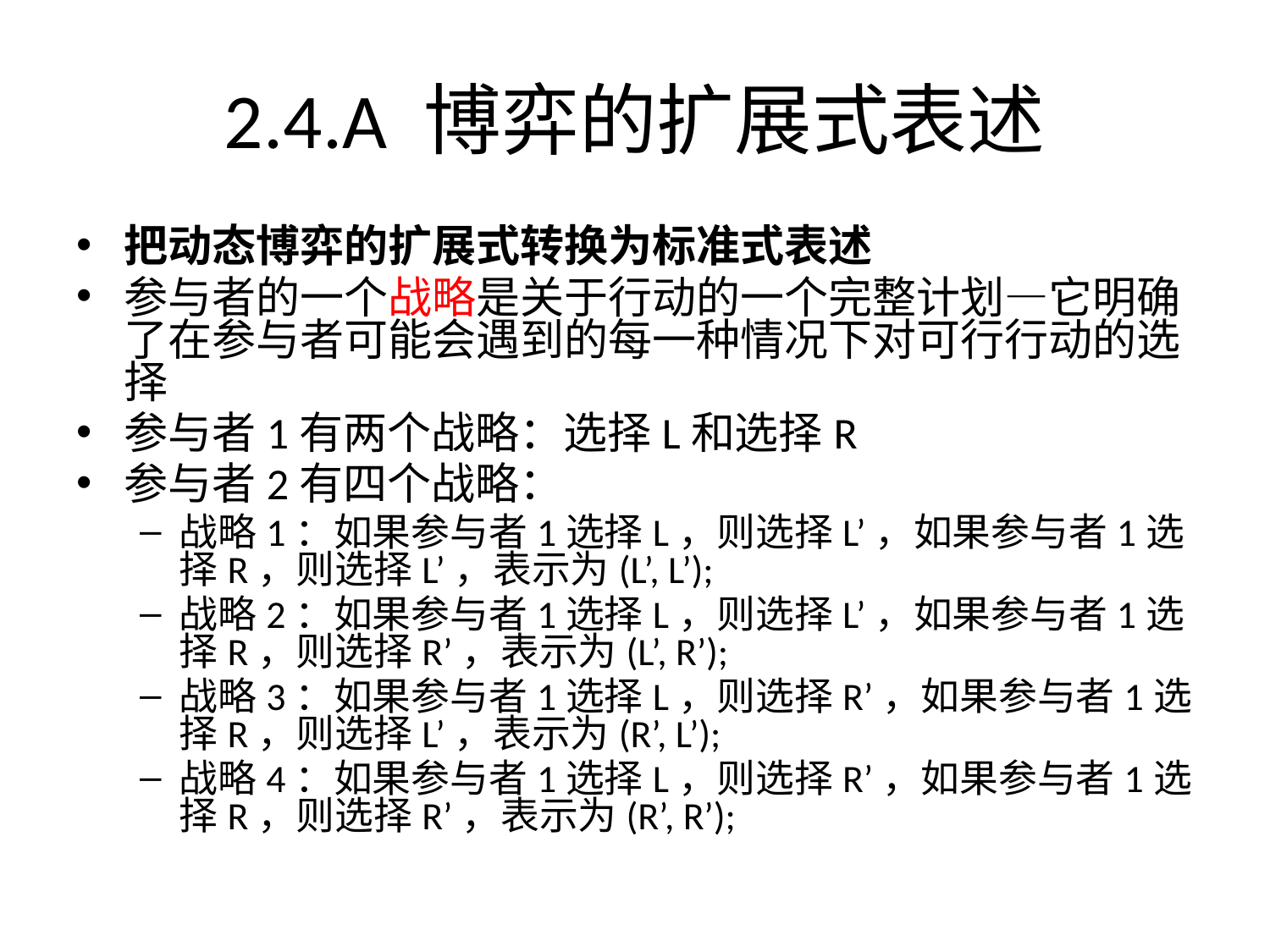

2.4.A 博弈的扩展式表述
把动态博弈的扩展式转换为标准式表述
参与者的一个战略是关于行动的一个完整计划—它明确了在参与者可能会遇到的每一种情况下对可行行动的选择
参与者1有两个战略：选择L和选择R
参与者2有四个战略：
战略1：如果参与者1选择L，则选择L’，如果参与者1选择R，则选择L’，表示为(L’, L’);
战略2：如果参与者1选择L，则选择L’，如果参与者1选择R，则选择R’，表示为(L’, R’);
战略3：如果参与者1选择L，则选择R’，如果参与者1选择R，则选择L’，表示为(R’, L’);
战略4：如果参与者1选择L，则选择R’，如果参与者1选择R，则选择R’，表示为(R’, R’);